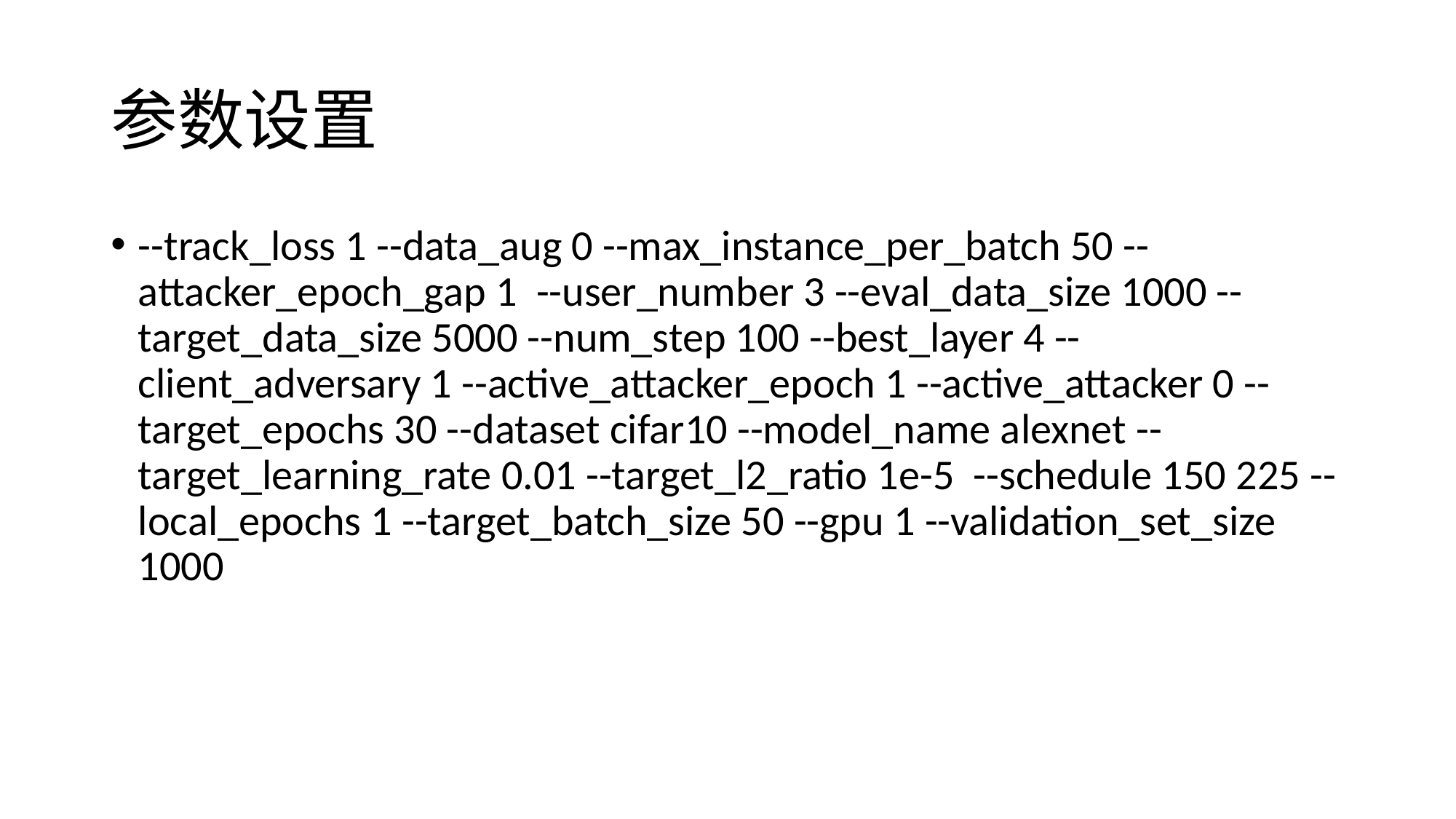

# 参数设置
--track_loss 1 --data_aug 0 --max_instance_per_batch 50 --attacker_epoch_gap 1  --user_number 3 --eval_data_size 1000 --target_data_size 5000 --num_step 100 --best_layer 4 --client_adversary 1 --active_attacker_epoch 1 --active_attacker 0 --target_epochs 30 --dataset cifar10 --model_name alexnet --target_learning_rate 0.01 --target_l2_ratio 1e-5  --schedule 150 225 --local_epochs 1 --target_batch_size 50 --gpu 1 --validation_set_size 1000